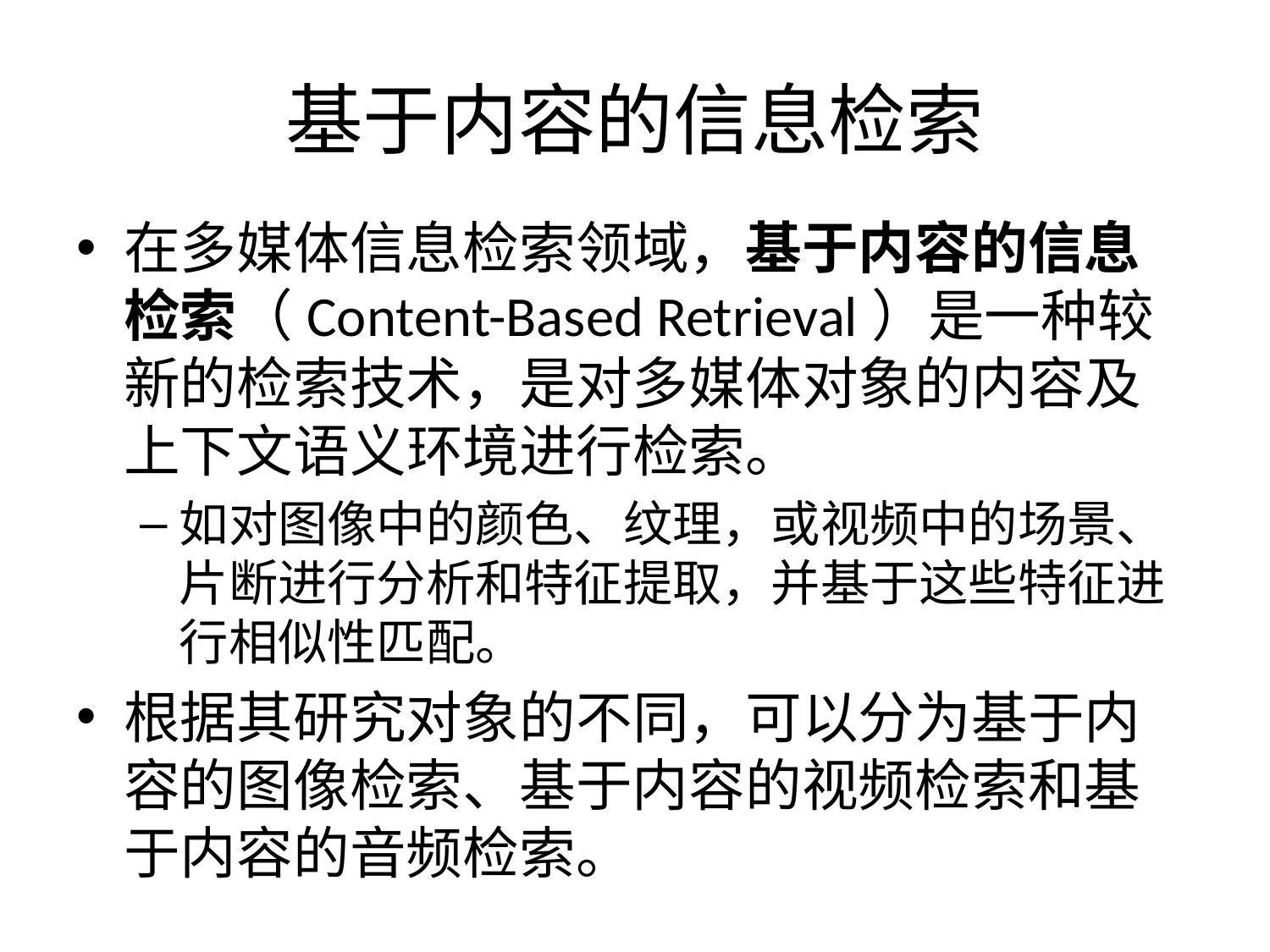

# 基于内容的信息检索
在多媒体信息检索领域，基于内容的信息检索（Content-Based Retrieval）是一种较新的检索技术，是对多媒体对象的内容及上下文语义环境进行检索。
如对图像中的颜色、纹理，或视频中的场景、片断进行分析和特征提取，并基于这些特征进行相似性匹配。
根据其研究对象的不同，可以分为基于内容的图像检索、基于内容的视频检索和基于内容的音频检索。